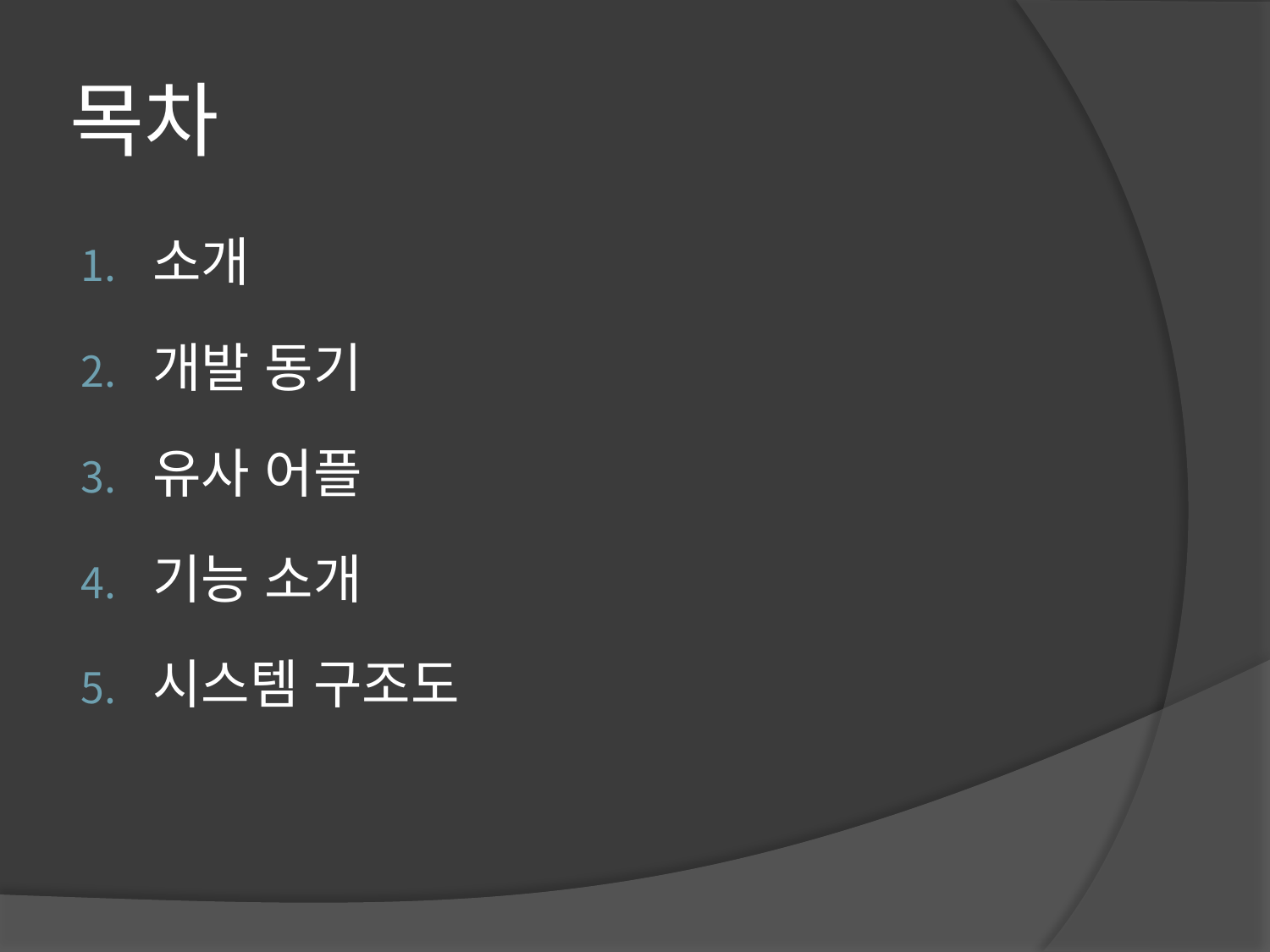

# 목차
소개
개발 동기
유사 어플
기능 소개
시스템 구조도